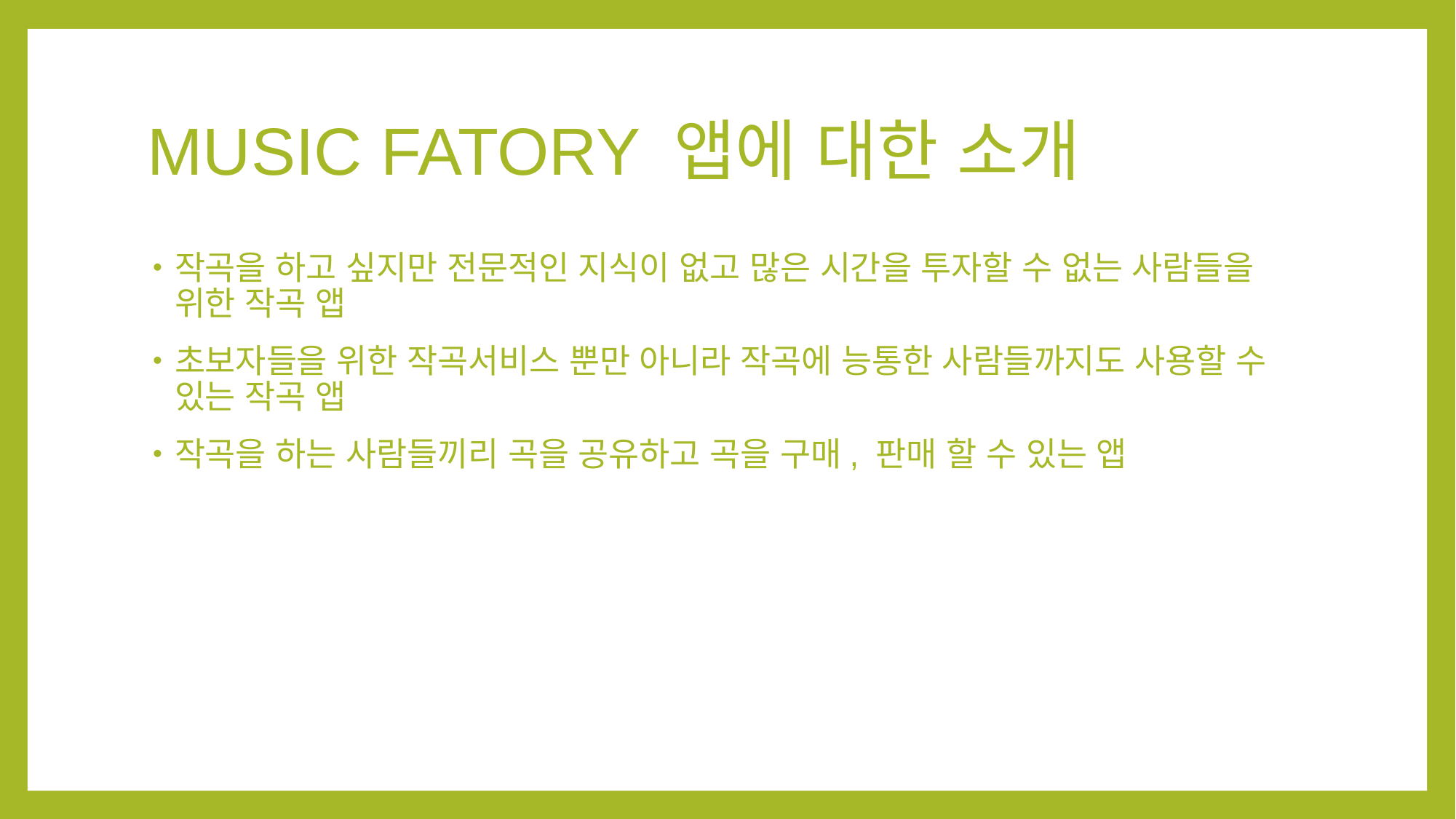

# MUSIC FATORY 앱에 대한 소개
작곡을 하고 싶지만 전문적인 지식이 없고 많은 시간을 투자할 수 없는 사람들을 위한 작곡 앱
초보자들을 위한 작곡서비스 뿐만 아니라 작곡에 능통한 사람들까지도 사용할 수 있는 작곡 앱
작곡을 하는 사람들끼리 곡을 공유하고 곡을 구매, 판매 할 수 있는 앱